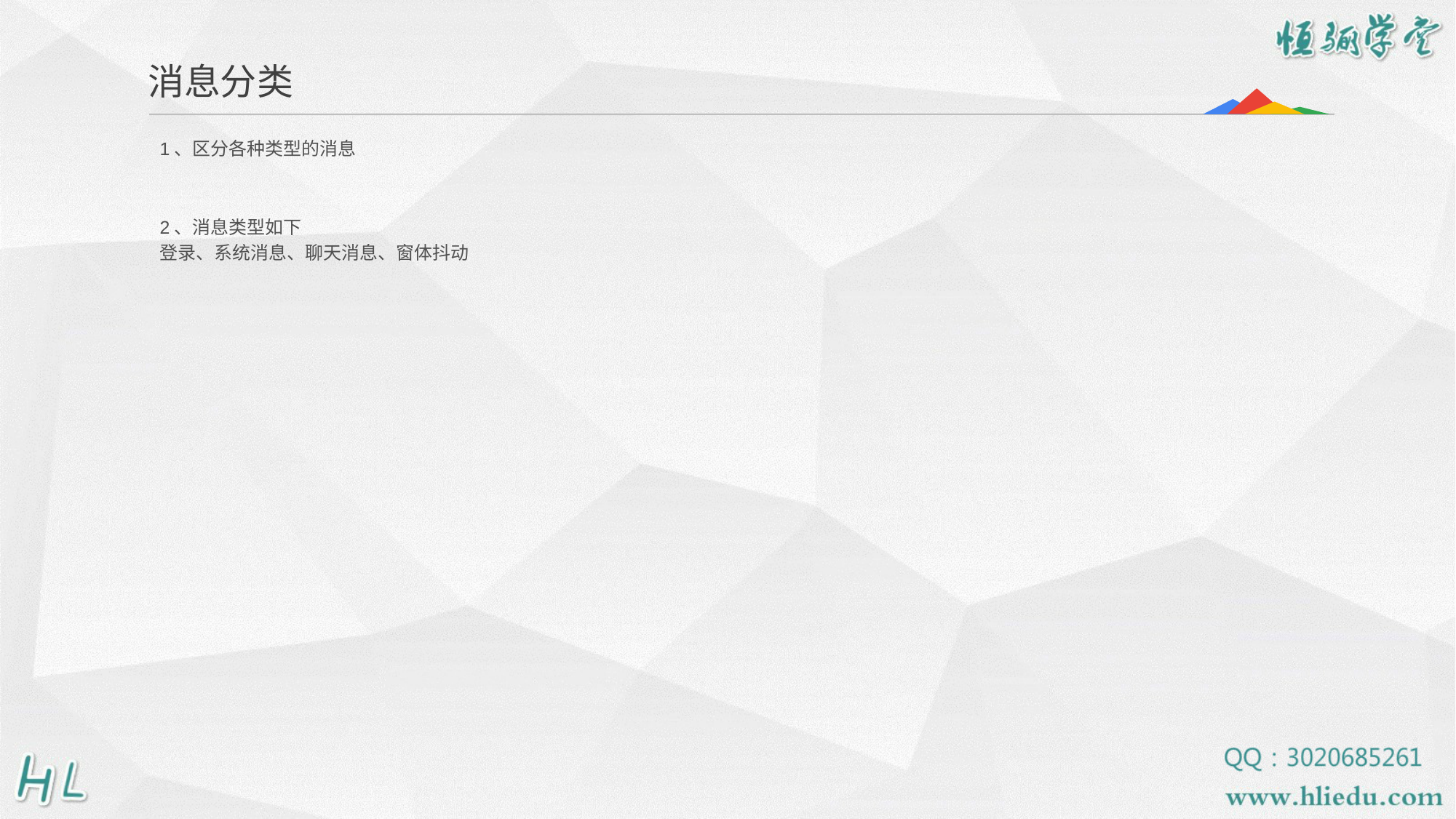

消息分类

1、区分各种类型的消息

2、消息类型如下
登录、系统消息、聊天消息、窗体抖动